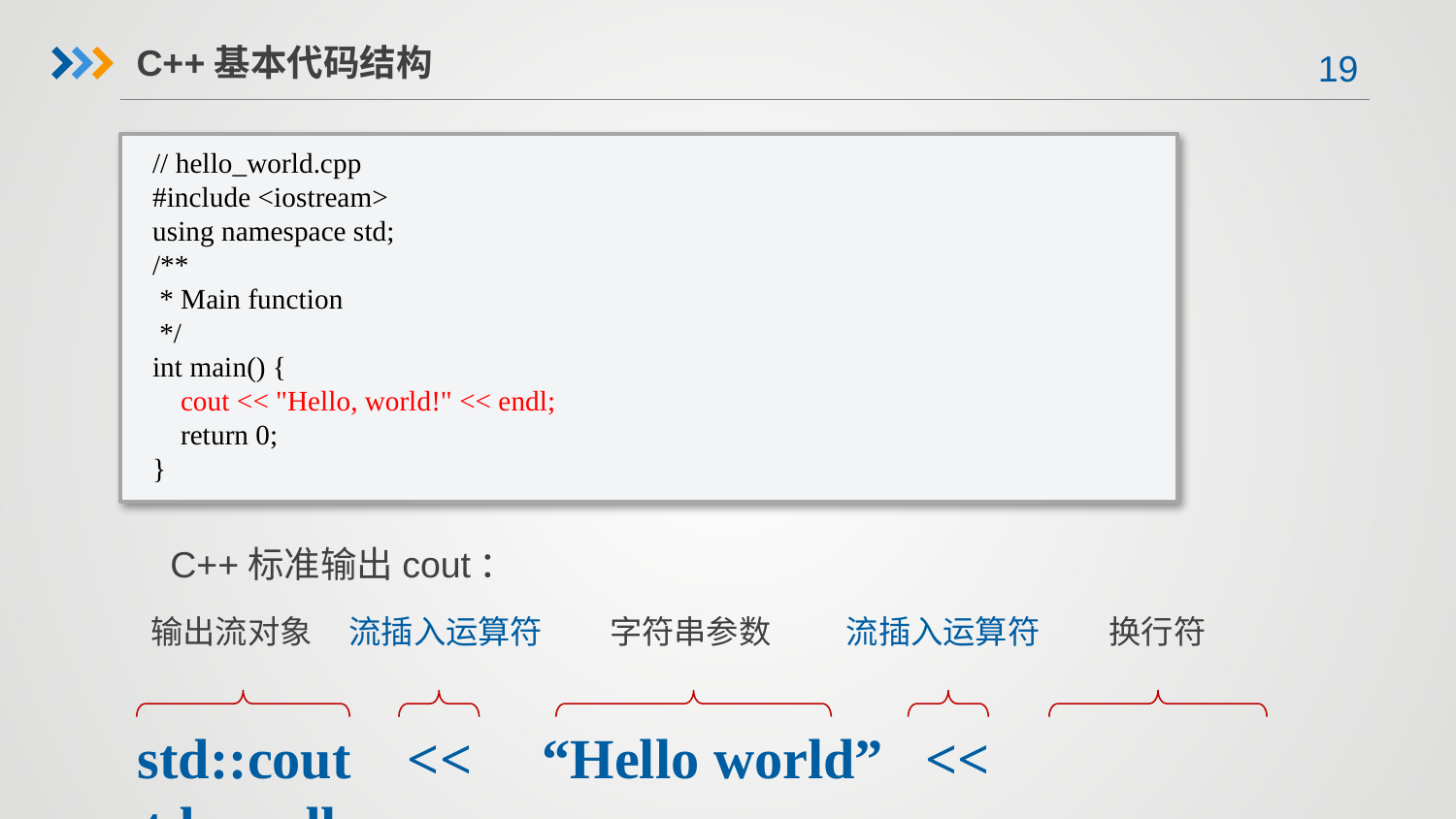

C++基本代码结构

// hello_world.cpp
#include <iostream>
using namespace std;
/**
 * Main function
 */
int main() {
    cout << "Hello, world!" << endl;
    return 0;
}
C++标准输出cout：

输出流对象
流插入运算符
字符串参数
流插入运算符
换行符

 std::cout    <<     “Hello world”   <<     std::endl;